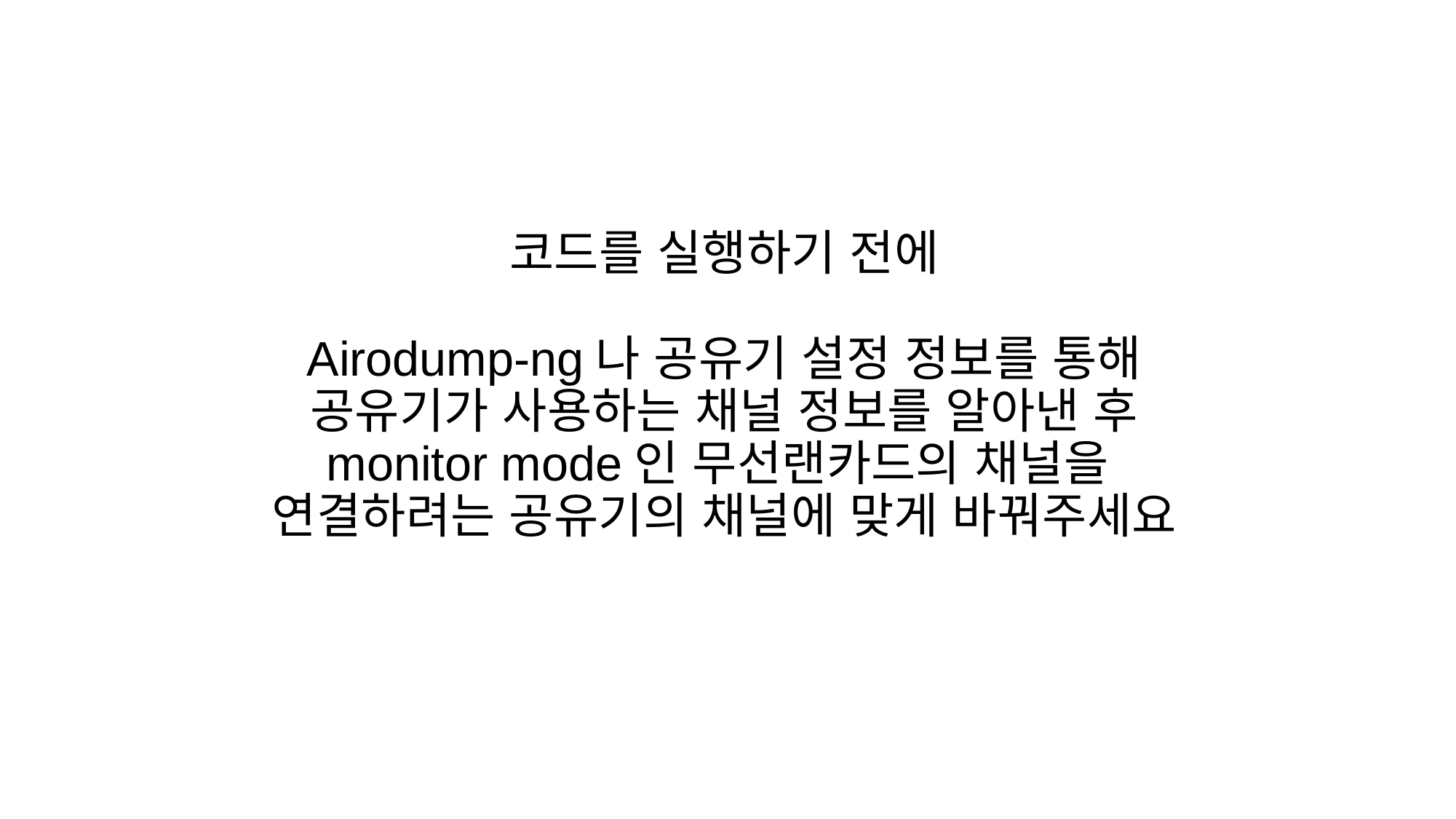

# 코드를 실행하기 전에 Airodump-ng나 공유기 설정 정보를 통해 공유기가 사용하는 채널 정보를 알아낸 후 monitor mode인 무선랜카드의 채널을 연결하려는 공유기의 채널에 맞게 바꿔주세요